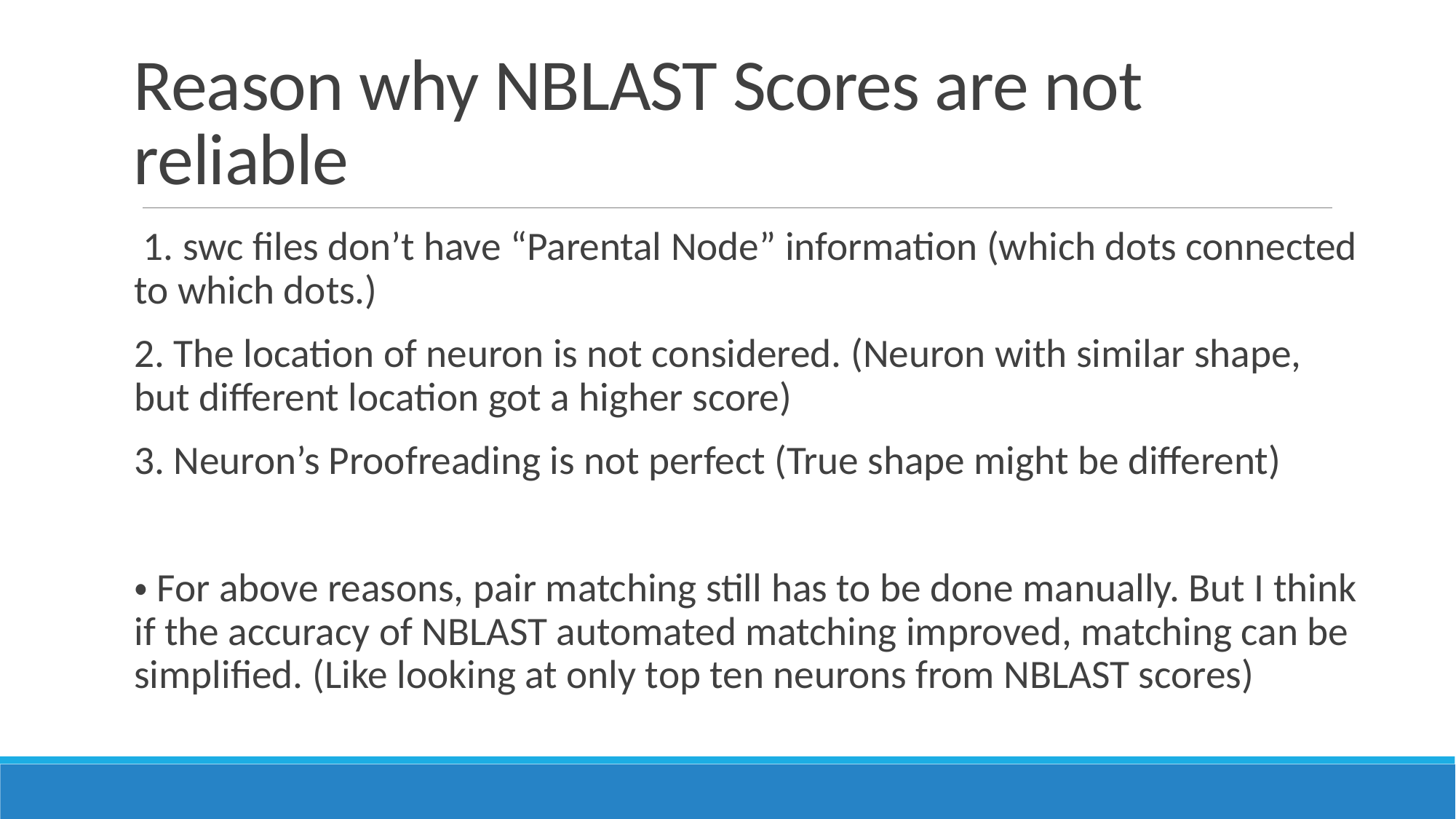

# Reason why NBLAST Scores are not reliable
 1. swc files don’t have “Parental Node” information (which dots connected to which dots.)
2. The location of neuron is not considered. (Neuron with similar shape, but different location got a higher score)
3. Neuron’s Proofreading is not perfect (True shape might be different)

・For above reasons, pair matching still has to be done manually. But I think if the accuracy of NBLAST automated matching improved, matching can be simplified. (Like looking at only top ten neurons from NBLAST scores)